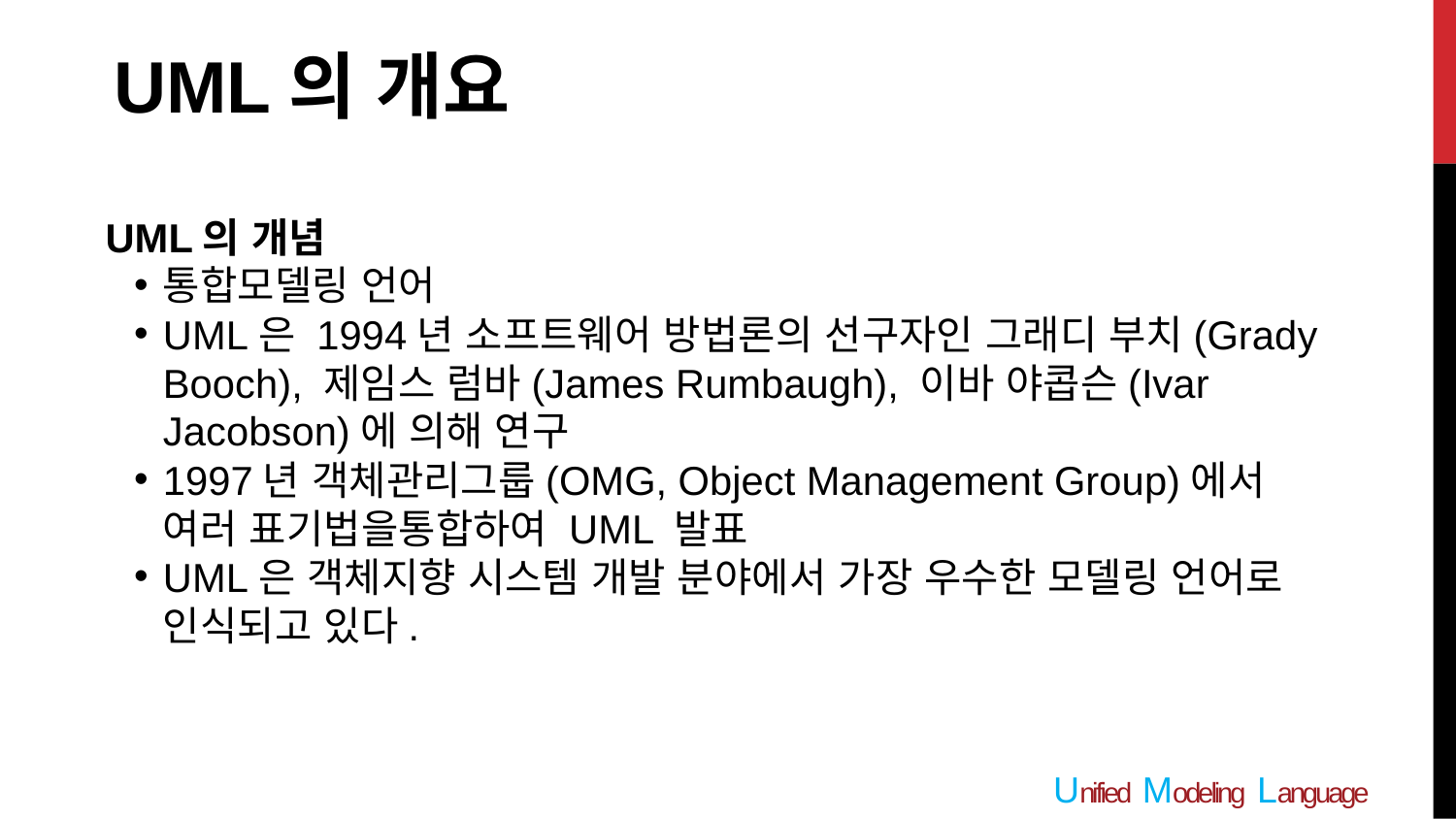

UML의 개요
UML의 개념
통합모델링 언어
UML은 1994년 소프트웨어 방법론의 선구자인 그래디 부치(Grady Booch), 제임스 럼바(James Rumbaugh), 이바 야콥슨(Ivar Jacobson)에 의해 연구
1997년 객체관리그룹(OMG, Object Management Group)에서 여러 표기법을통합하여 UML 발표
UML은 객체지향 시스템 개발 분야에서 가장 우수한 모델링 언어로 인식되고 있다.